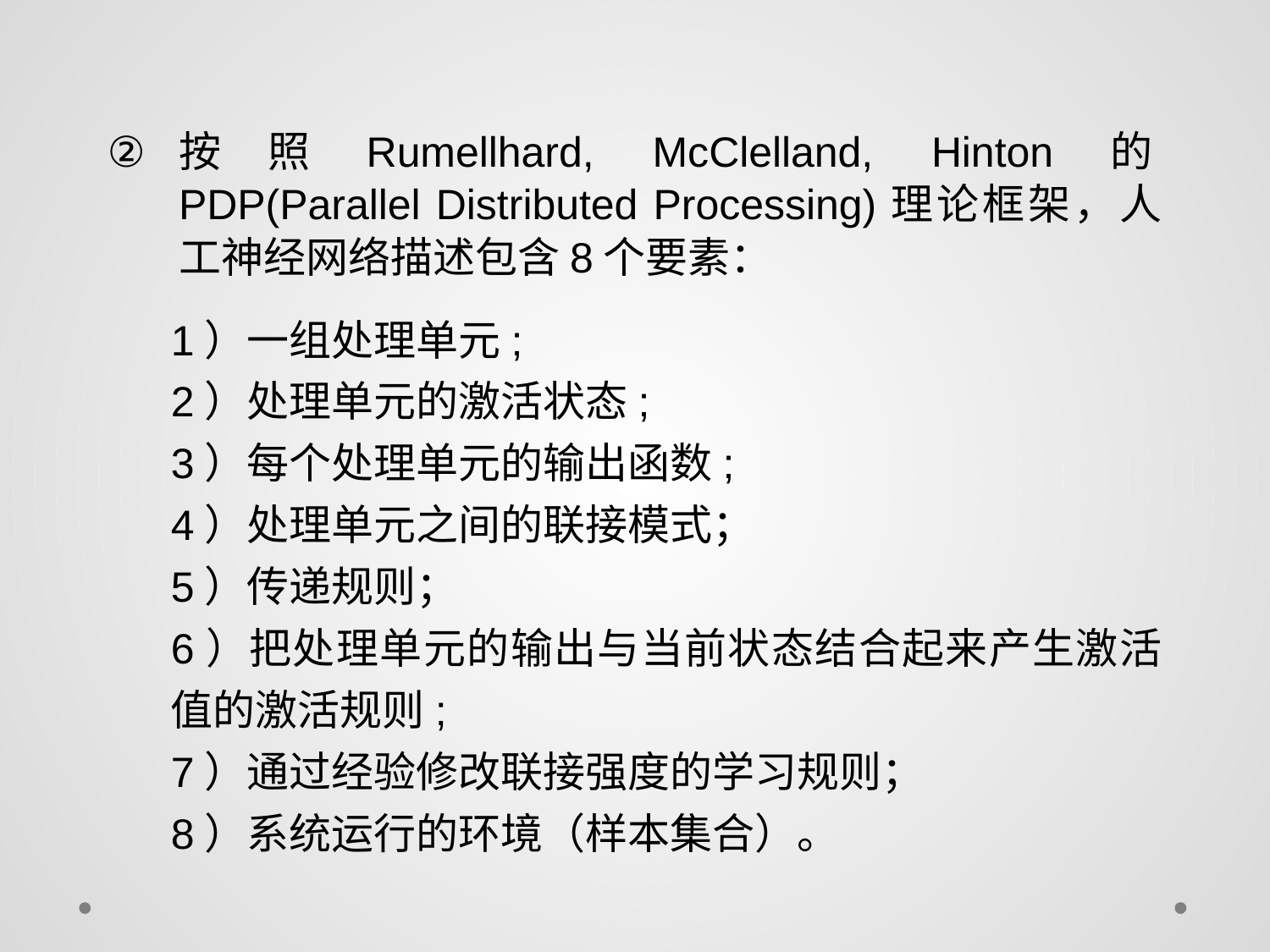

按照Rumellhard, McClelland, Hinton的PDP(Parallel Distributed Processing)理论框架，人工神经网络描述包含8个要素：
1）一组处理单元;
2）处理单元的激活状态;
3）每个处理单元的输出函数;
4）处理单元之间的联接模式；
5）传递规则；
6）把处理单元的输出与当前状态结合起来产生激活值的激活规则;
7）通过经验修改联接强度的学习规则；
8）系统运行的环境（样本集合）。